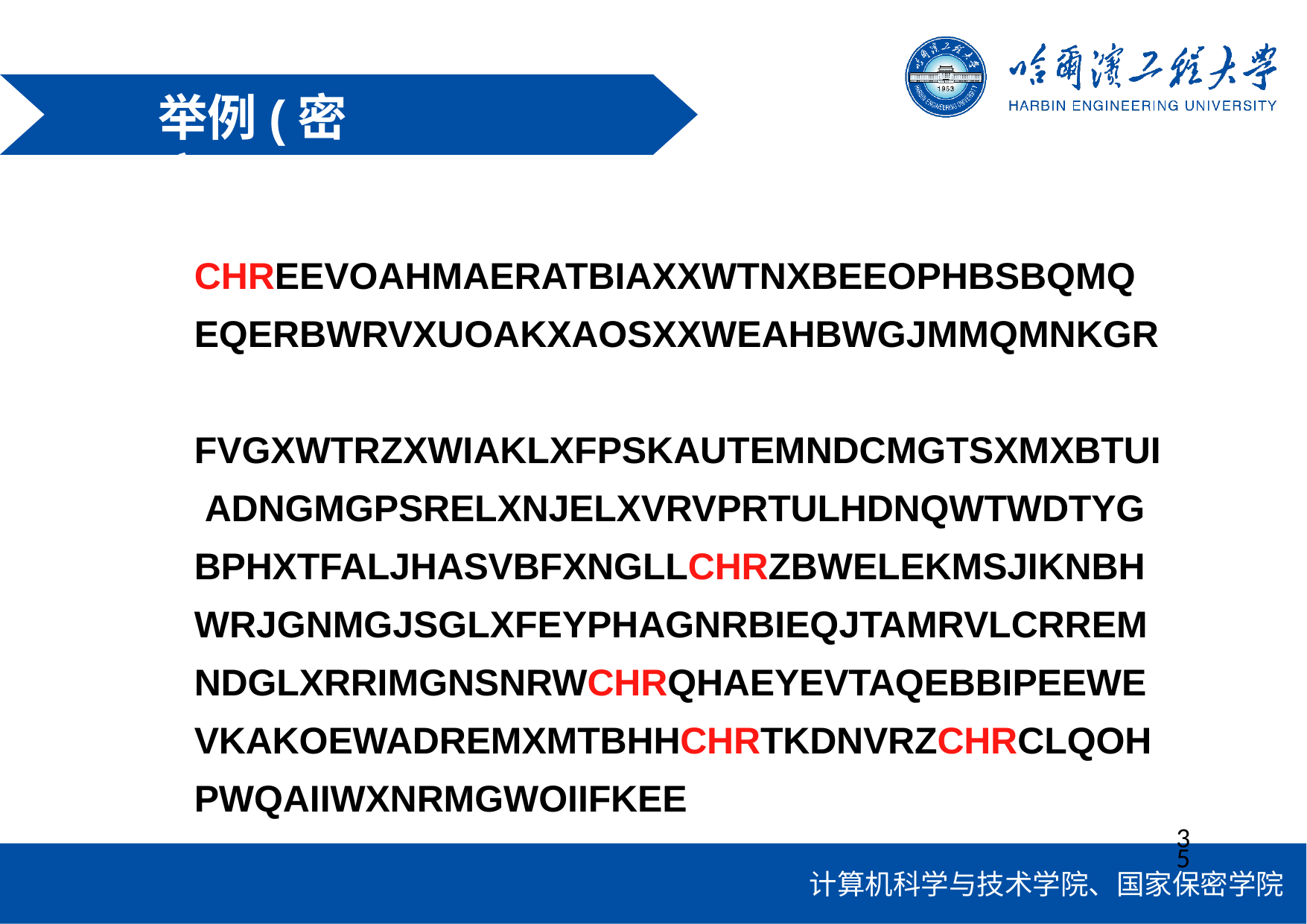

# 举例(密文)
CHREEVOAHMAERATBIAXXWTNXBEEOPHBSBQMQ  EQERBWRVXUOAKXAOSXXWEAHBWGJMMQMNKGR  FVGXWTRZXWIAKLXFPSKAUTEMNDCMGTSXMXBTUI  ADNGMGPSRELXNJELXVRVPRTULHDNQWTWDTYG  BPHXTFALJHASVBFXNGLLCHRZBWELEKMSJIKNBH  WRJGNMGJSGLXFEYPHAGNRBIEQJTAMRVLCRREM  NDGLXRRIMGNSNRWCHRQHAEYEVTAQEBBIPEEWE  VKAKOEWADREMXMTBHHCHRTKDNVRZCHRCLQOH  PWQAIIWXNRMGWOIIFKEE
35